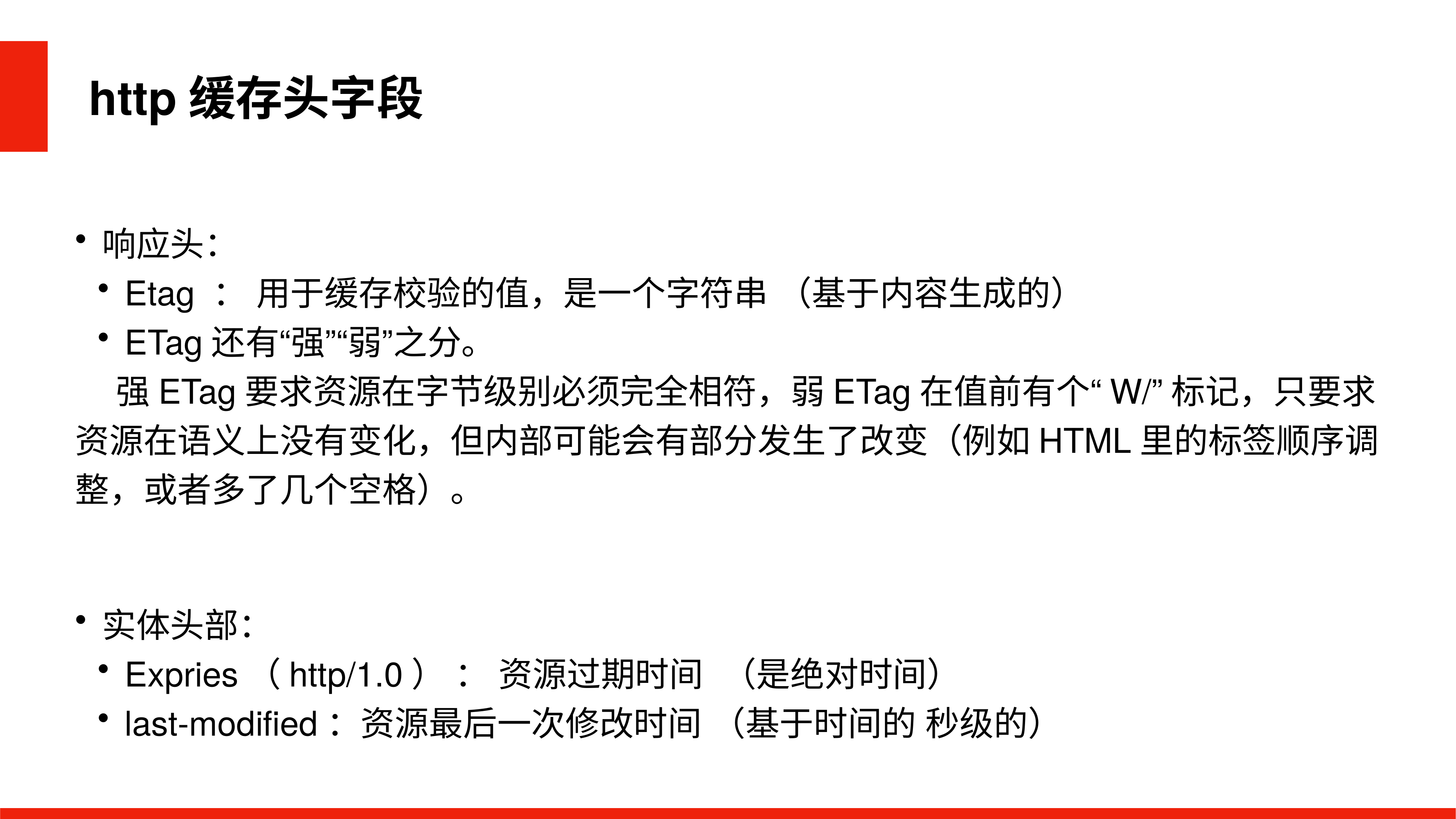

http缓存头字段
响应头：
Etag ： 用于缓存校验的值，是一个字符串 （基于内容生成的）
ETag还有“强”“弱”之分。
强ETag要求资源在字节级别必须完全相符，弱ETag在值前有个“W/”标记，只要求资源在语义上没有变化，但内部可能会有部分发生了改变（例如HTML里的标签顺序调整，或者多了几个空格）。

实体头部：
Expries（http/1.0） ： 资源过期时间  （是绝对时间）
last-modified：资源最后一次修改时间 （基于时间的 秒级的）
40